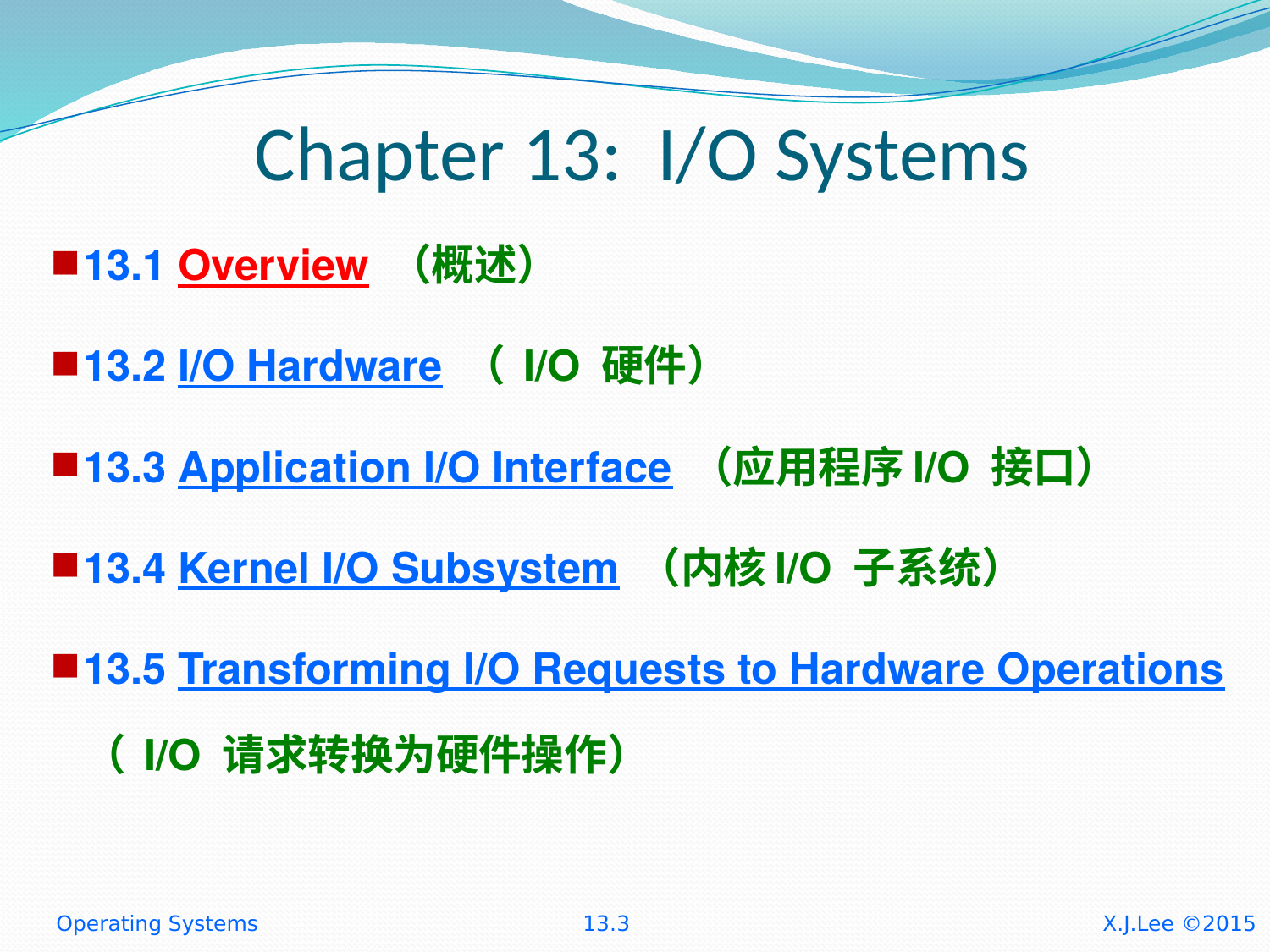

# Chapter 13:  I/O Systems
13.1 Overview （概述）
13.2 I/O Hardware （ I/O 硬件）
13.3 Application I/O Interface （应用程序I/O 接口）
13.4 Kernel I/O Subsystem （内核I/O 子系统）
13.5 Transforming I/O Requests to Hardware Operations （ I/O 请求转换为硬件操作）
Operating Systems
13.3
X.J.Lee ©2015